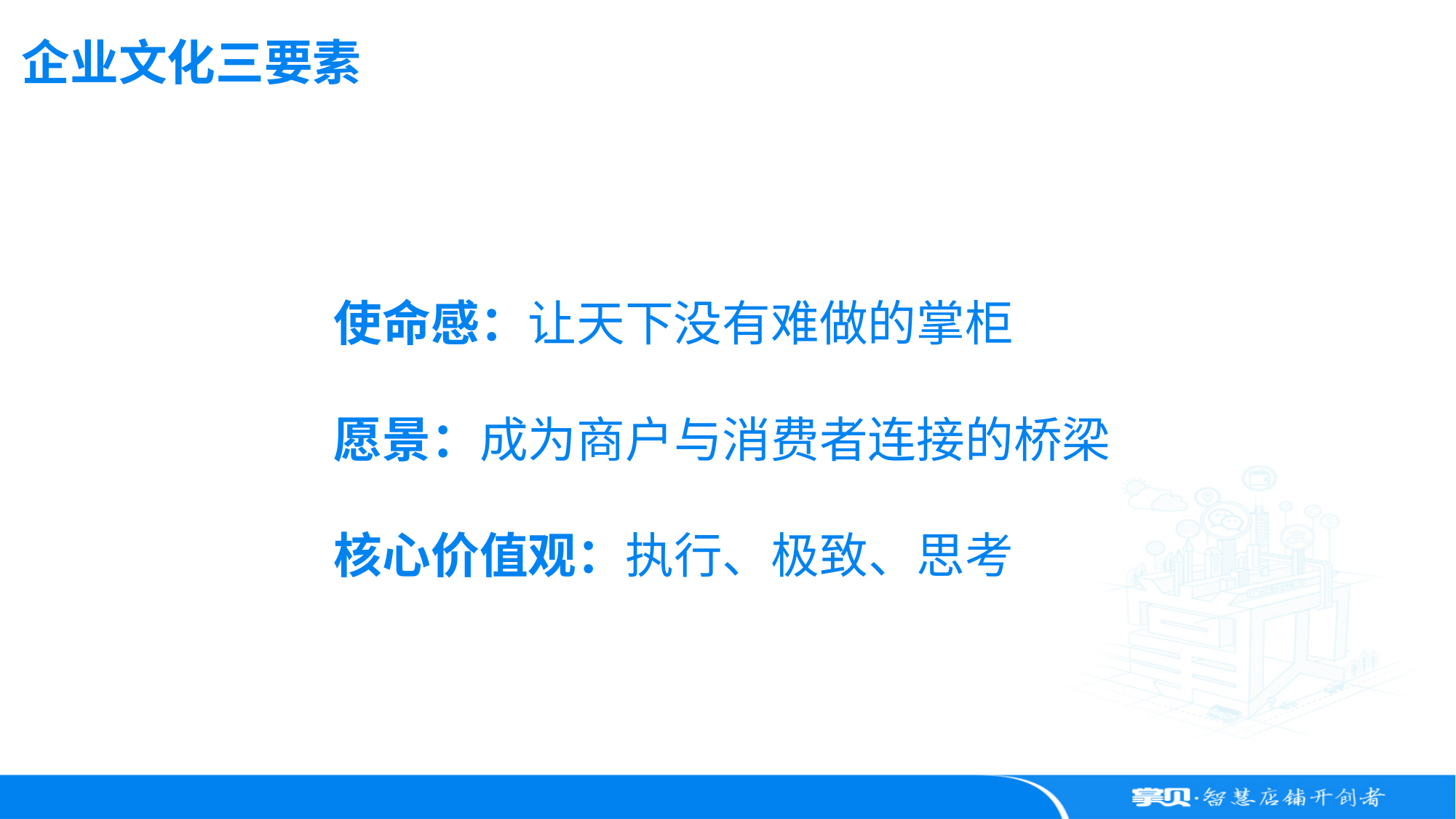

企业文化三要素
使命感：让天下没有难做的掌柜
愿景：成为商户与消费者连接的桥梁
核心价值观：执行、极致、思考